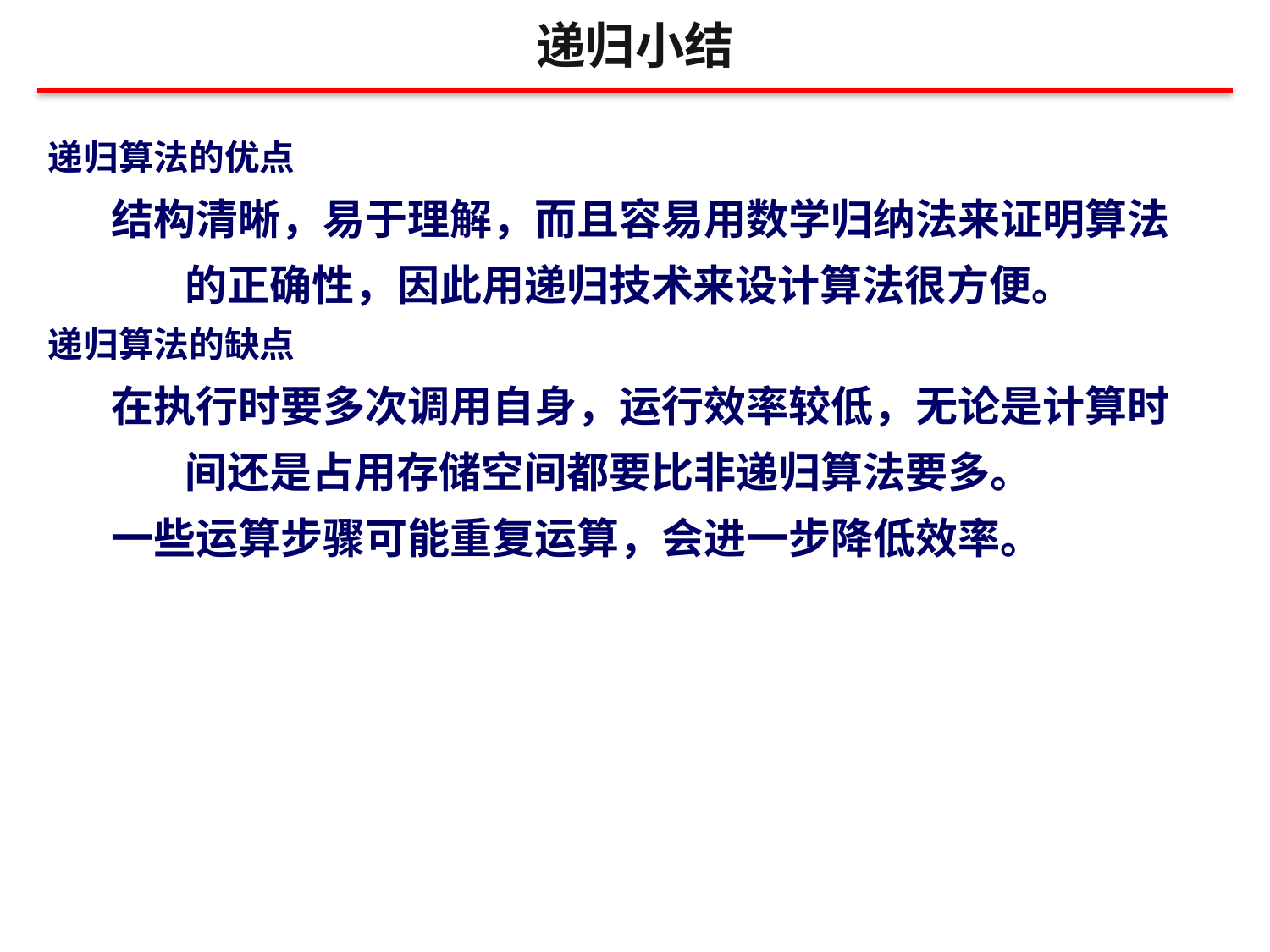

递归小结
递归算法的优点
结构清晰，易于理解，而且容易用数学归纳法来证明算法的正确性，因此用递归技术来设计算法很方便。
递归算法的缺点
在执行时要多次调用自身，运行效率较低，无论是计算时间还是占用存储空间都要比非递归算法要多。
一些运算步骤可能重复运算，会进一步降低效率。